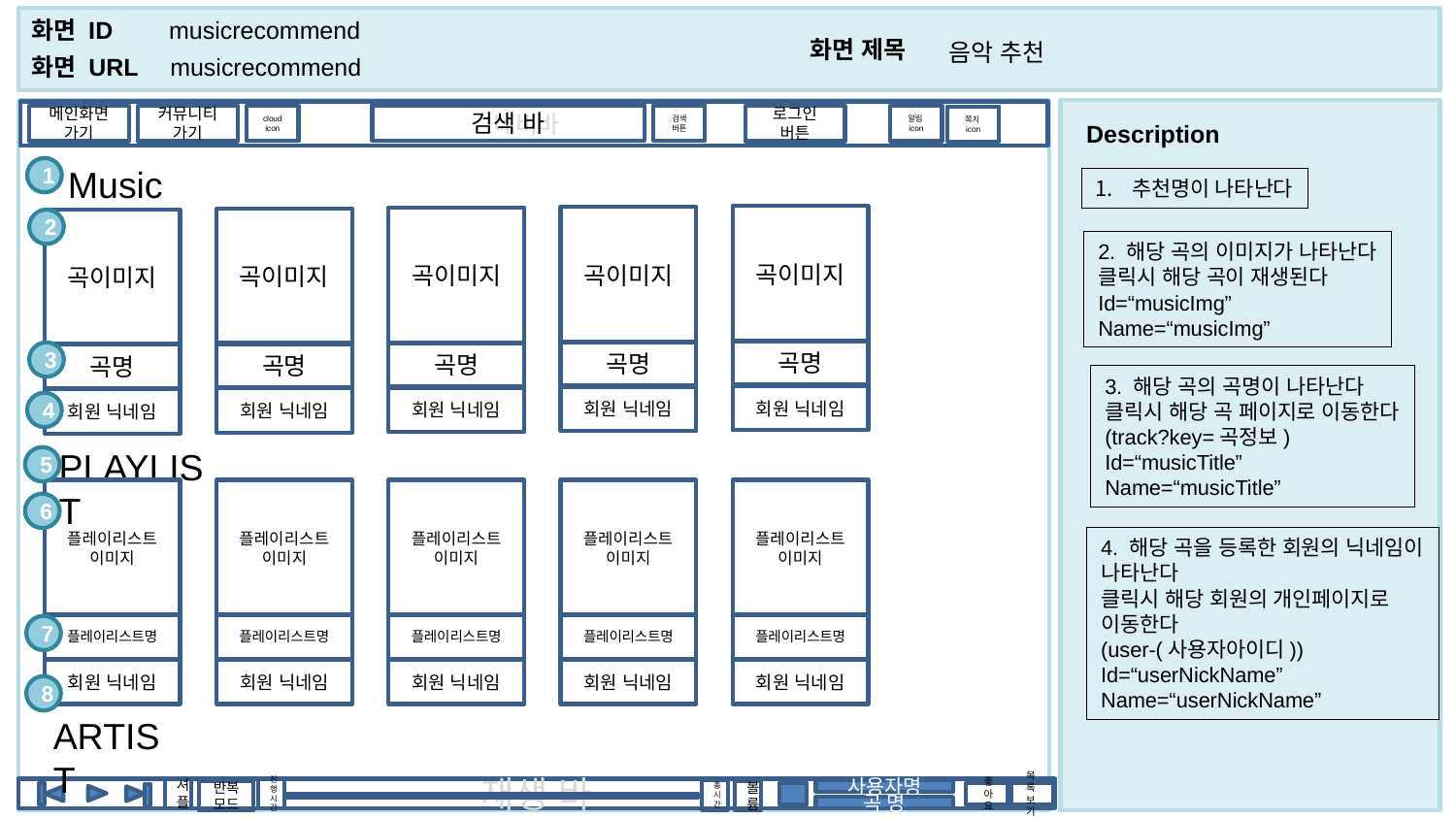

musicrecommend
음악 추천
musicrecommend
      네비바
검색 바
검색
버튼
cloud
icon
메인화면
가기
커뮤니티가기
로그인
버튼
알림icon
쪽지icon
Music
1
추천명이 나타난다
곡이미지
곡명
회원 닉네임
곡이미지
곡명
회원 닉네임
곡이미지
곡명
회원 닉네임
곡이미지
곡명
회원 닉네임
곡이미지
곡명
회원 닉네임
2
2. 해당 곡의 이미지가 나타난다
클릭시 해당 곡이 재생된다
Id=“musicImg”
Name=“musicImg”
3
3. 해당 곡의 곡명이 나타난다
클릭시 해당 곡 페이지로 이동한다
(track?key=곡정보)
Id=“musicTitle”
Name=“musicTitle”
4
PLAYLIST
5
플레이리스트
이미지
플레이리스트명
회원 닉네임
플레이리스트
이미지
플레이리스트명
회원 닉네임
플레이리스트
이미지
플레이리스트명
회원 닉네임
플레이리스트
이미지
플레이리스트명
회원 닉네임
플레이리스트
이미지
플레이리스트명
회원 닉네임
6
4. 해당 곡을 등록한 회원의 닉네임이
나타난다
클릭시 해당 회원의 개인페이지로
이동한다
(user-(사용자아이디))
Id=“userNickName”
Name=“userNickName”
7
8
ARTIST
셔플
진행시간
재생 바
총시간
사용자명
볼륨
반복 모드

좋아요
목록
보기

곡 명